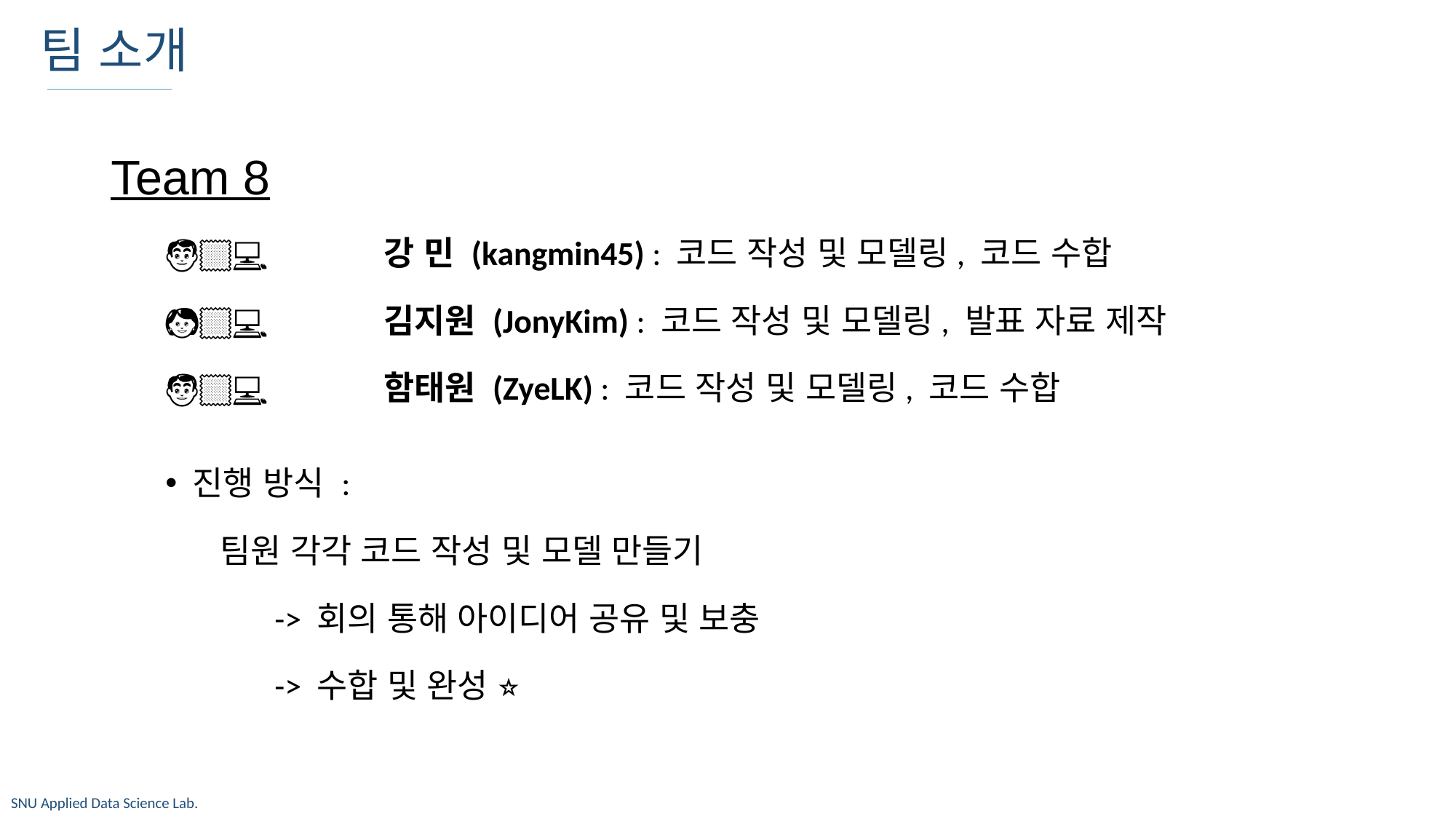

# 팀 소개
Team 8
👨🏻‍💻 	강 민 (kangmin45) : 코드 작성 및 모델링, 코드 수합
👩🏻‍💻 	김지원 (JonyKim) : 코드 작성 및 모델링, 발표 자료 제작
👨🏻‍💻 	함태원 (ZyeLK) : 코드 작성 및 모델링, 코드 수합

진행 방식 :
팀원 각각 코드 작성 및 모델 만들기
 	-> 회의 통해 아이디어 공유 및 보충
	-> 수합 및 완성 ⭐️